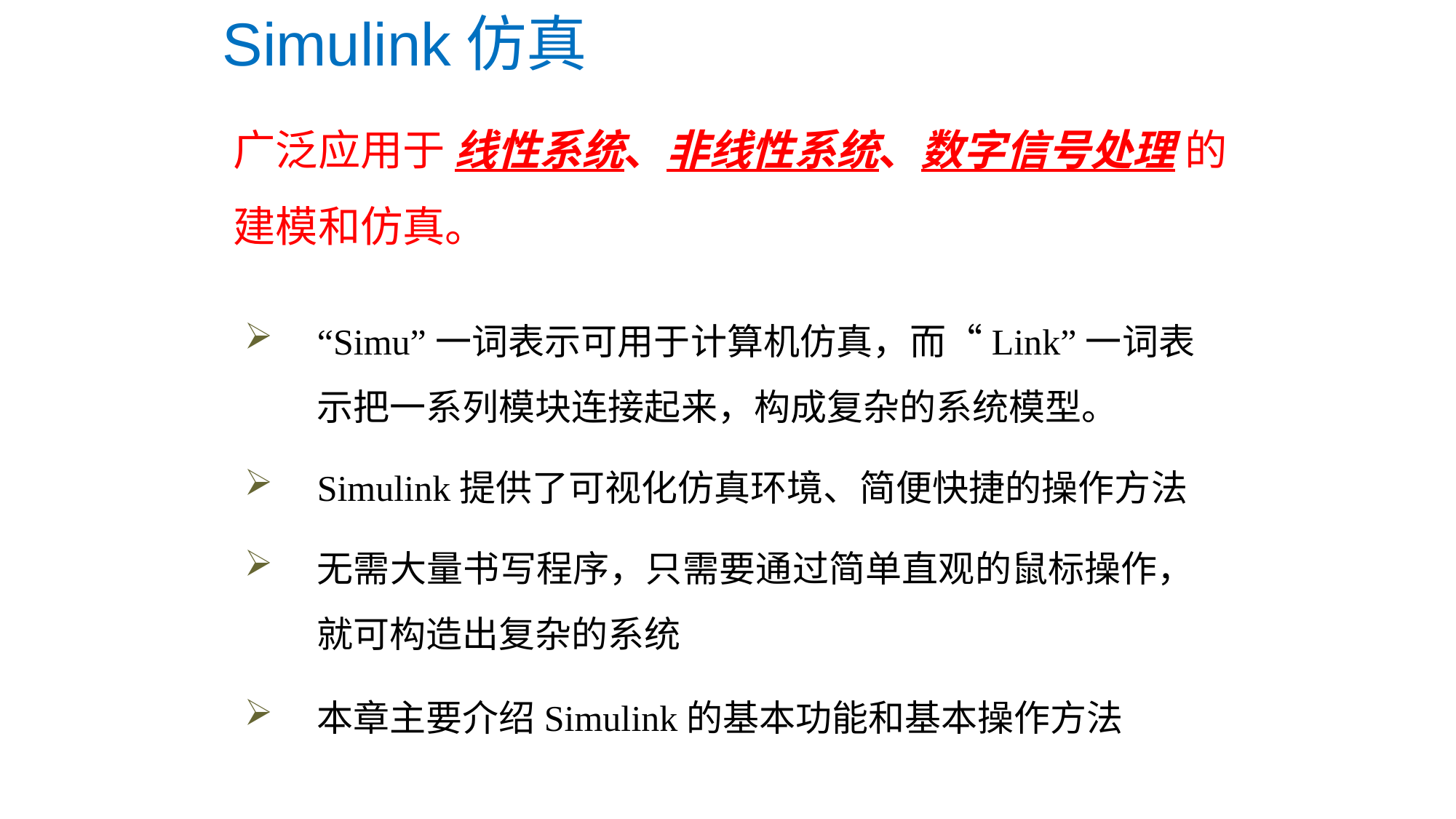

Simulink仿真
广泛应用于 线性系统、非线性系统、数字信号处理 的建模和仿真。
“Simu”一词表示可用于计算机仿真，而“Link”一词表示把一系列模块连接起来，构成复杂的系统模型。
Simulink提供了可视化仿真环境、简便快捷的操作方法
无需大量书写程序，只需要通过简单直观的鼠标操作，就可构造出复杂的系统
本章主要介绍Simulink的基本功能和基本操作方法